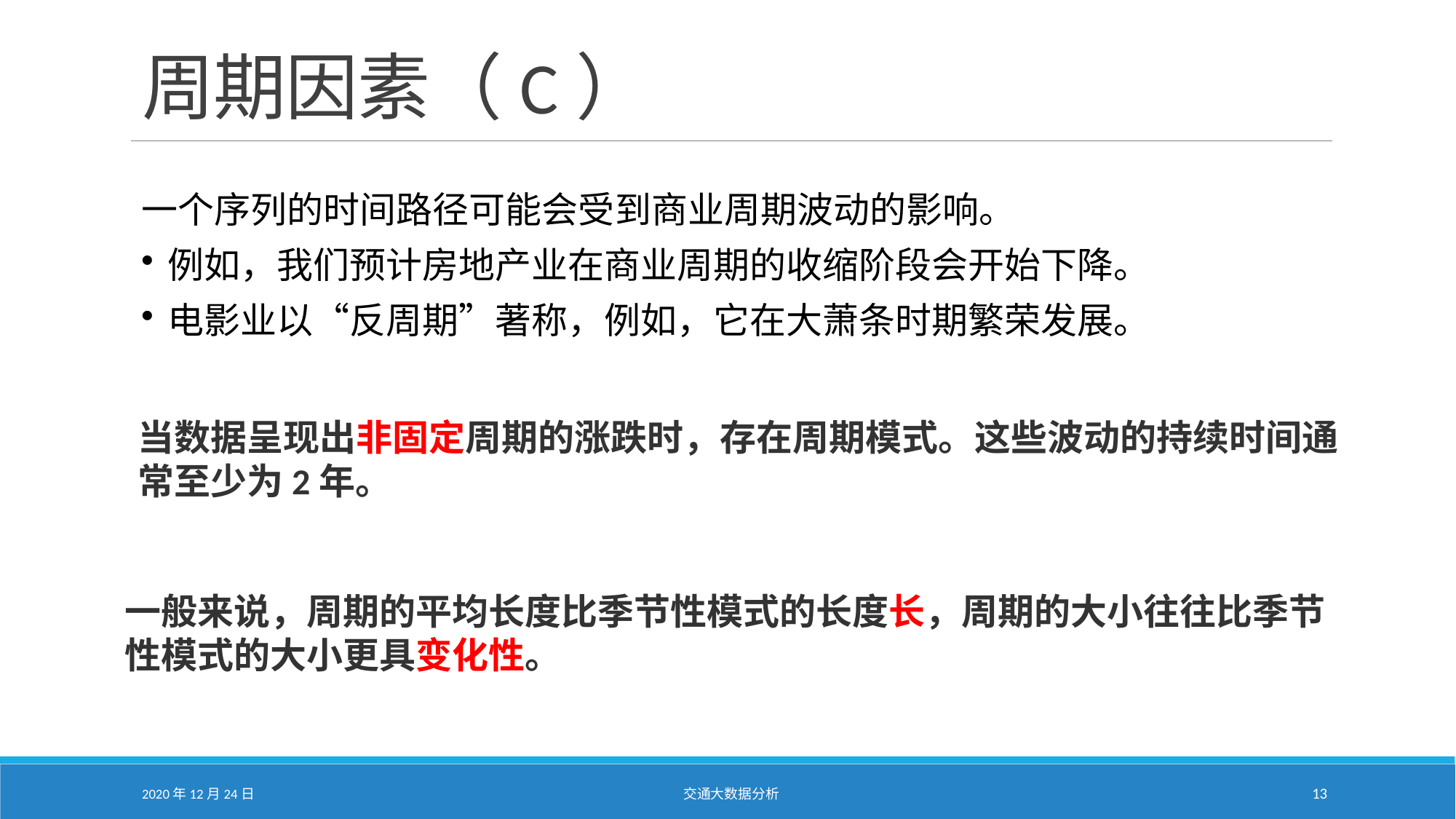

# 周期因素（C）
一个序列的时间路径可能会受到商业周期波动的影响。
例如，我们预计房地产业在商业周期的收缩阶段会开始下降。
电影业以“反周期”著称，例如，它在大萧条时期繁荣发展。
当数据呈现出非固定周期的涨跌时，存在周期模式。这些波动的持续时间通常至少为2年。
一般来说，周期的平均长度比季节性模式的长度长，周期的大小往往比季节性模式的大小更具变化性。
2020年12月24日
交通大数据分析
13